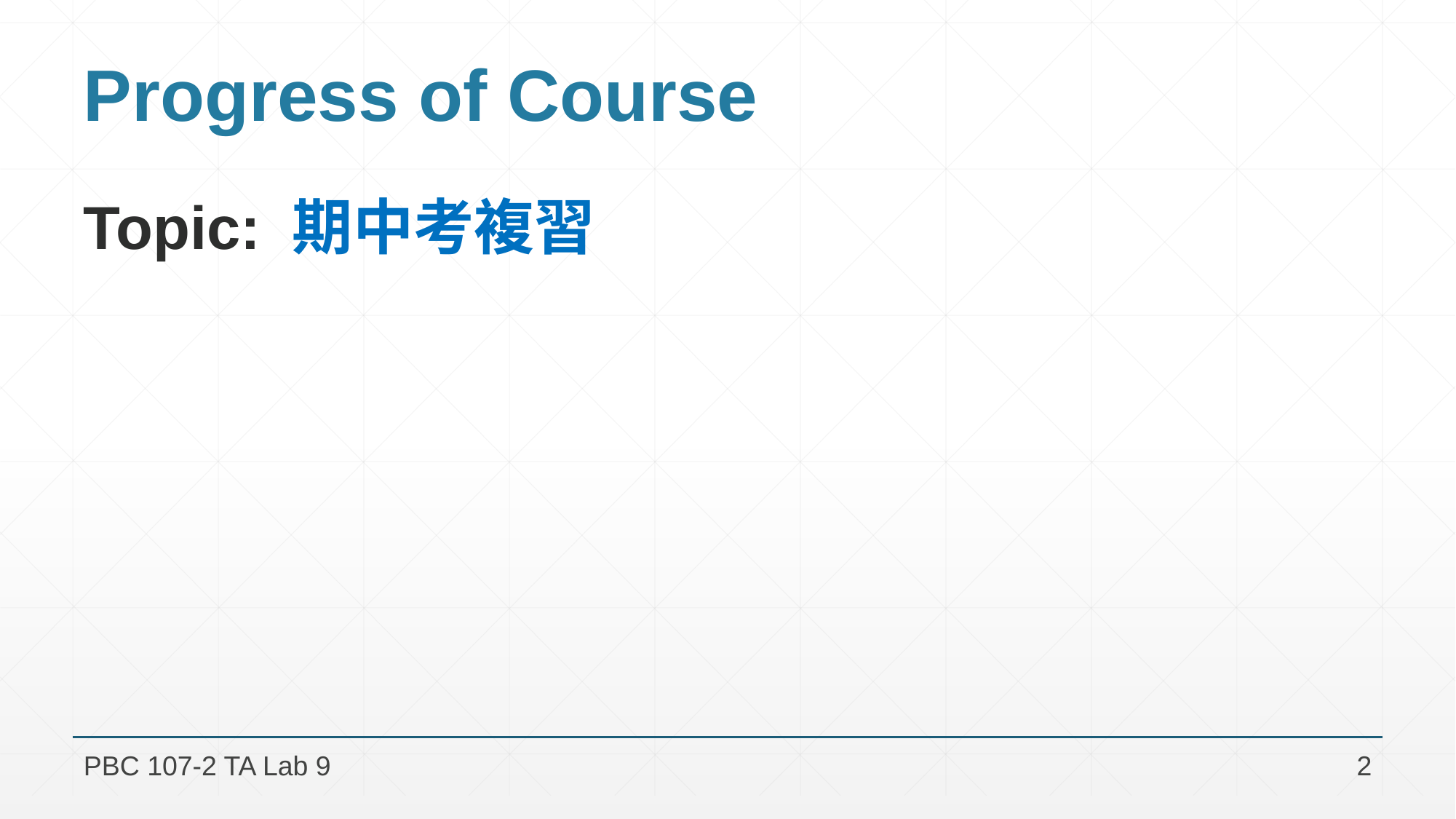

# Progress of Course
Topic: 期中考複習
PBC 107-2 TA Lab 9
2